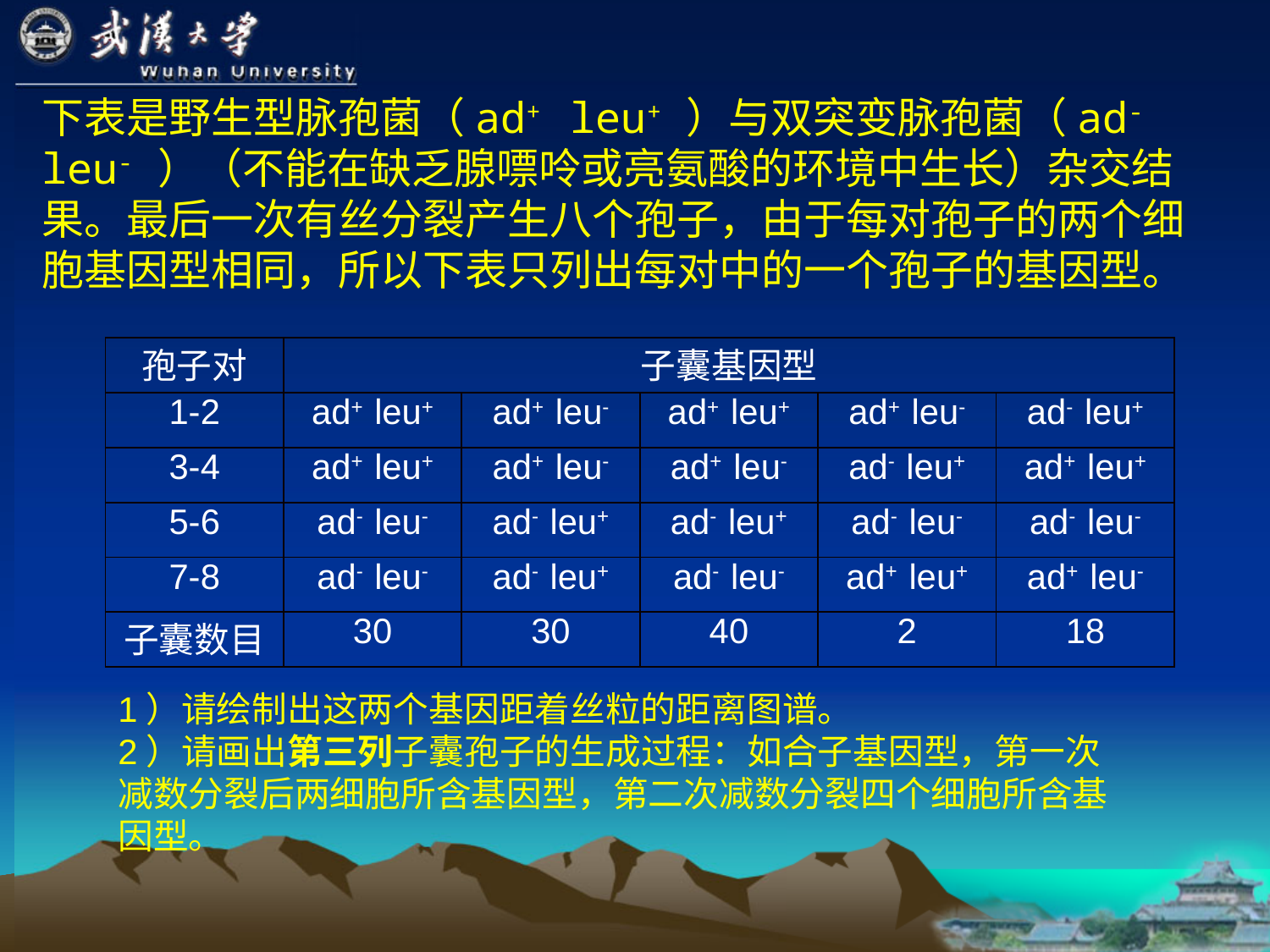

下表是野生型脉孢菌（ad+  leu+ ）与双突变脉孢菌（ad-  leu- ）（不能在缺乏腺嘌呤或亮氨酸的环境中生长）杂交结果。最后一次有丝分裂产生八个孢子，由于每对孢子的两个细胞基因型相同，所以下表只列出每对中的一个孢子的基因型。
| 孢子对 | 子囊基因型 |  |  |  |  |
| --- | --- | --- | --- | --- | --- |
| 1-2 | ad+ leu+ | ad+ leu- | ad+ leu+ | ad+ leu- | ad- leu+ |
| 3-4 | ad+ leu+ | ad+ leu- | ad+ leu- | ad- leu+ | ad+ leu+ |
| 5-6 | ad- leu- | ad- leu+ | ad- leu+ | ad- leu- | ad- leu- |
| 7-8 | ad- leu- | ad- leu+ | ad- leu- | ad+ leu+ | ad+ leu- |
| 子囊数目 | 30 | 30 | 40 | 2 | 18 |

1）请绘制出这两个基因距着丝粒的距离图谱。
2）请画出第三列子囊孢子的生成过程：如合子基因型，第一次减数分裂后两细胞所含基因型，第二次减数分裂四个细胞所含基因型。